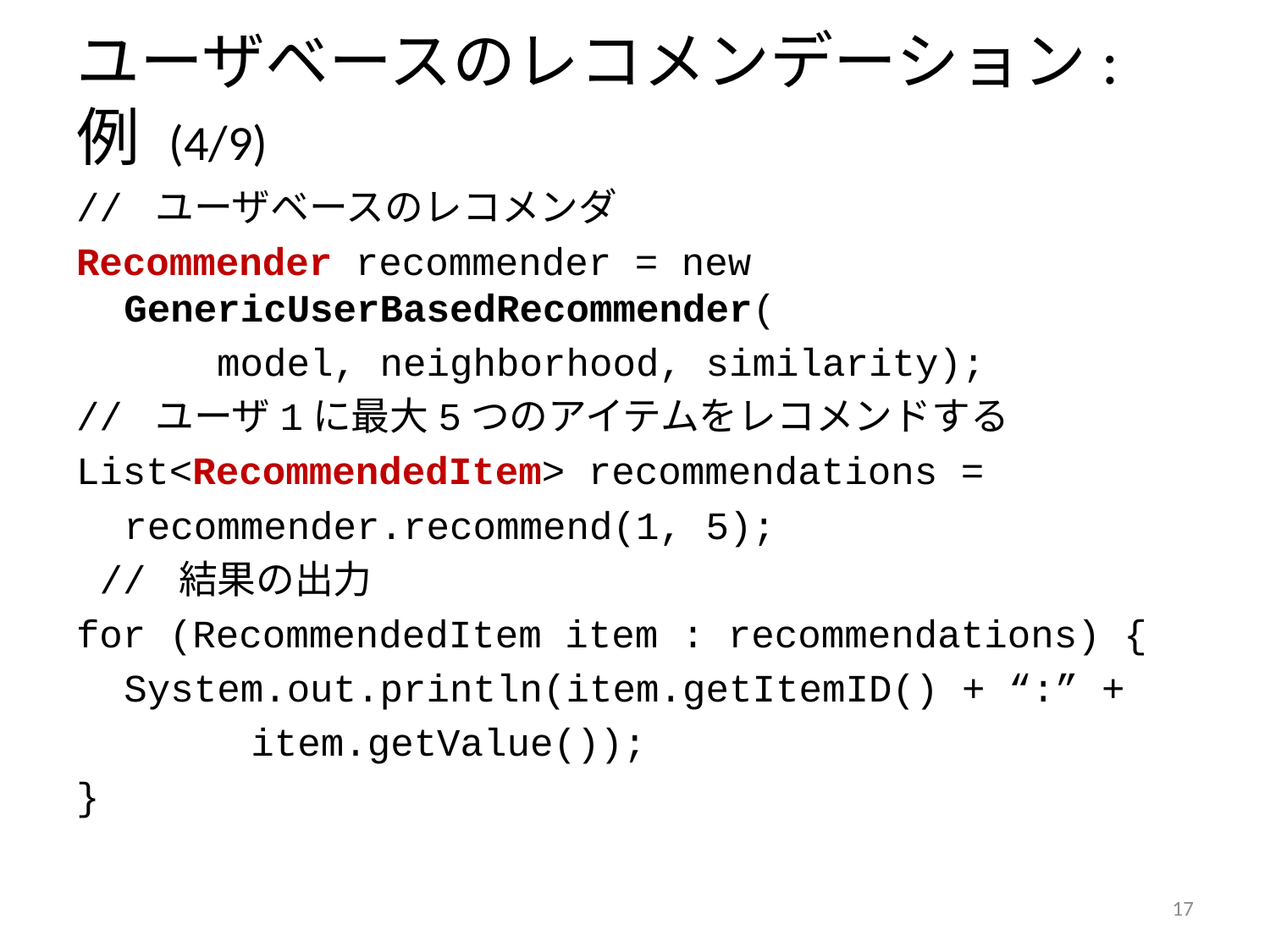

# ユーザベースのレコメンデーション:例 (4/9)
// ユーザベースのレコメンダ
Recommender recommender = new GenericUserBasedRecommender(
	    model, neighborhood, similarity);
// ユーザ1に最大5つのアイテムをレコメンドする
List<RecommendedItem> recommendations =
	recommender.recommend(1, 5);
 // 結果の出力
for (RecommendedItem item : recommendations) {
	System.out.println(item.getItemID() + “:” +
		item.getValue());
}
17